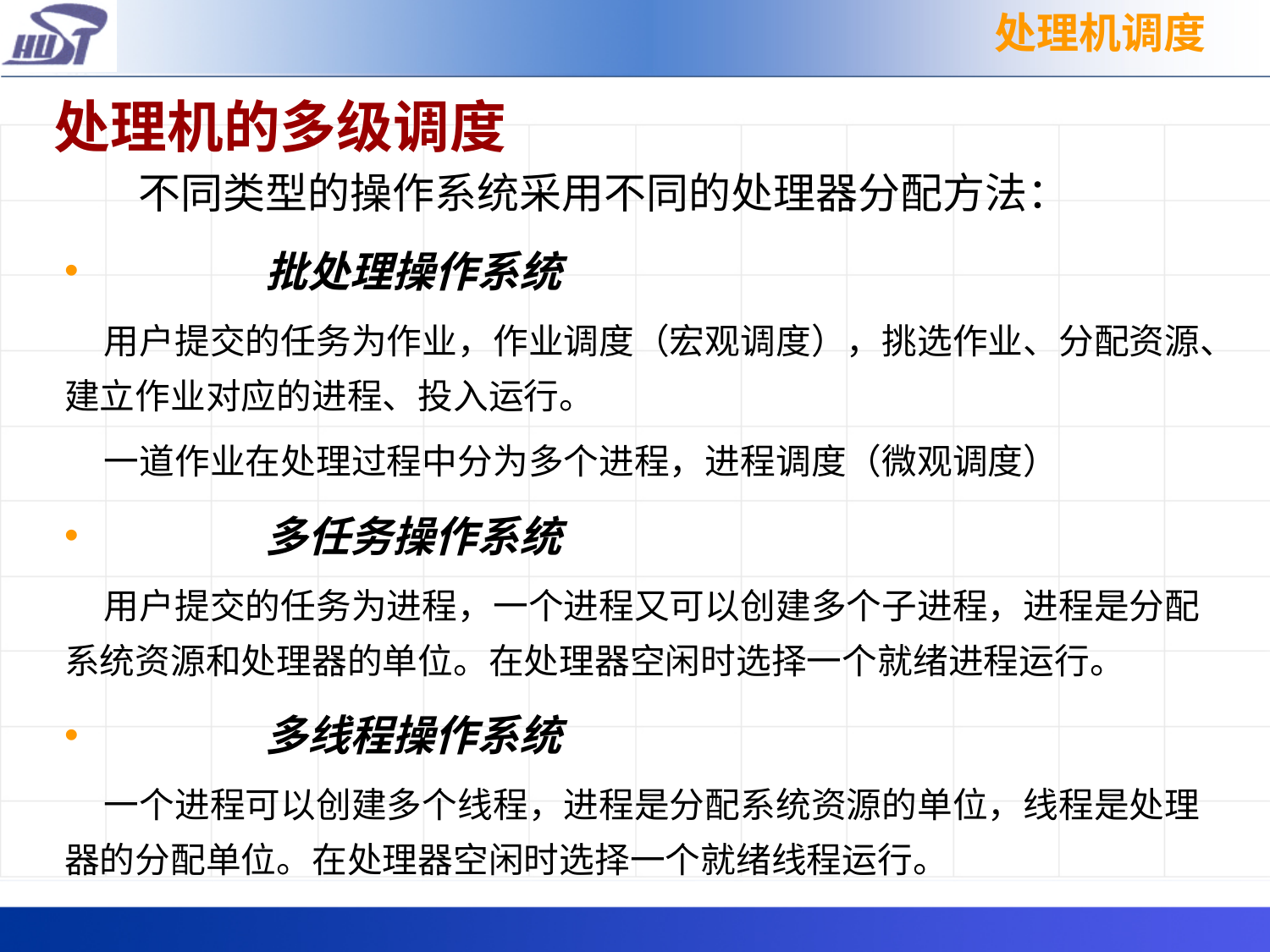

处理机调度
处理机的多级调度
	不同类型的操作系统采用不同的处理器分配方法：
	批处理操作系统
    用户提交的任务为作业，作业调度（宏观调度），挑选作业、分配资源、建立作业对应的进程、投入运行。
    一道作业在处理过程中分为多个进程，进程调度（微观调度）
	多任务操作系统
    用户提交的任务为进程，一个进程又可以创建多个子进程，进程是分配系统资源和处理器的单位。在处理器空闲时选择一个就绪进程运行。
	多线程操作系统
    一个进程可以创建多个线程，进程是分配系统资源的单位，线程是处理器的分配单位。在处理器空闲时选择一个就绪线程运行。